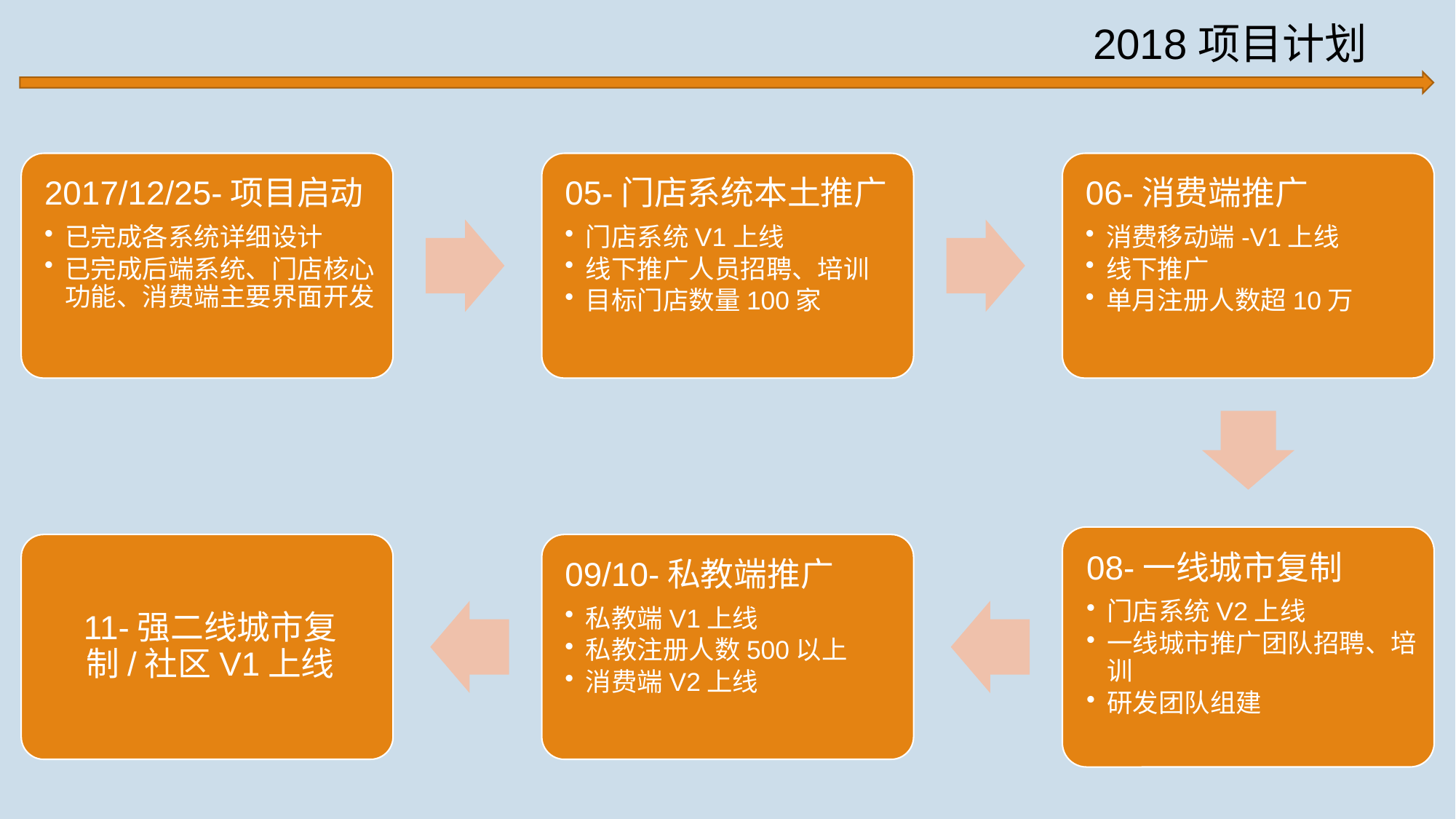

2018项目计划

2017/12/25-项目启动
已完成各系统详细设计
已完成后端系统、门店核心功能、消费端主要界面开发

05-门店系统本土推广
门店系统V1上线
线下推广人员招聘、培训
目标门店数量100家

06-消费端推广
消费移动端-V1上线
线下推广
单月注册人数超10万

08-一线城市复制
门店系统V2上线
一线城市推广团队招聘、培训
研发团队组建

09/10-私教端推广
私教端V1上线
私教注册人数500以上
消费端V2上线

11-强二线城市复制/社区V1上线